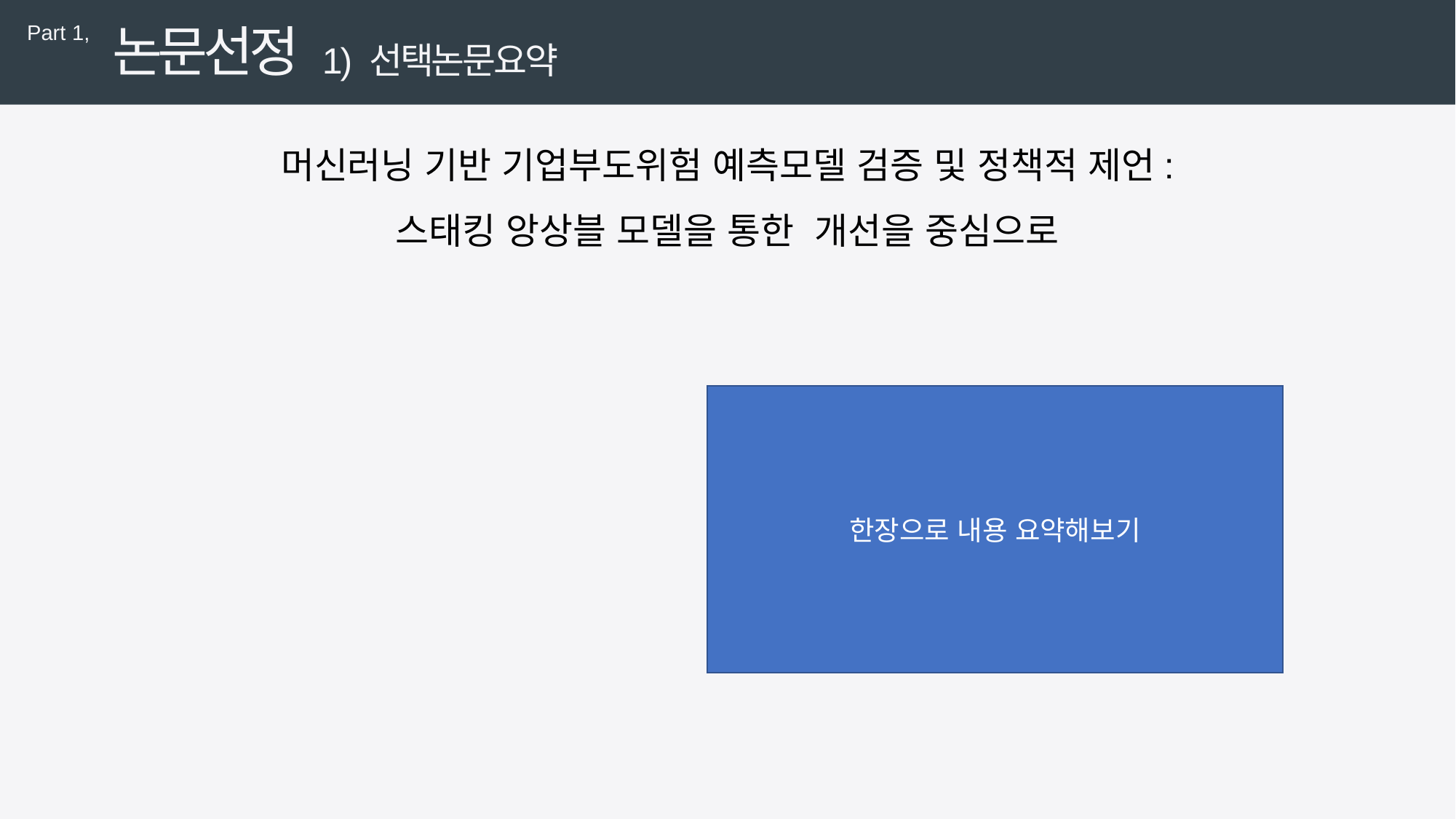

논문선정
Part 1,
1) 선택논문요약
머신러닝 기반 기업부도위험 예측모델 검증 및 정책적 제언:
스태킹 앙상블 모델을 통한  개선을 중심으로
한장으로 내용 요약해보기